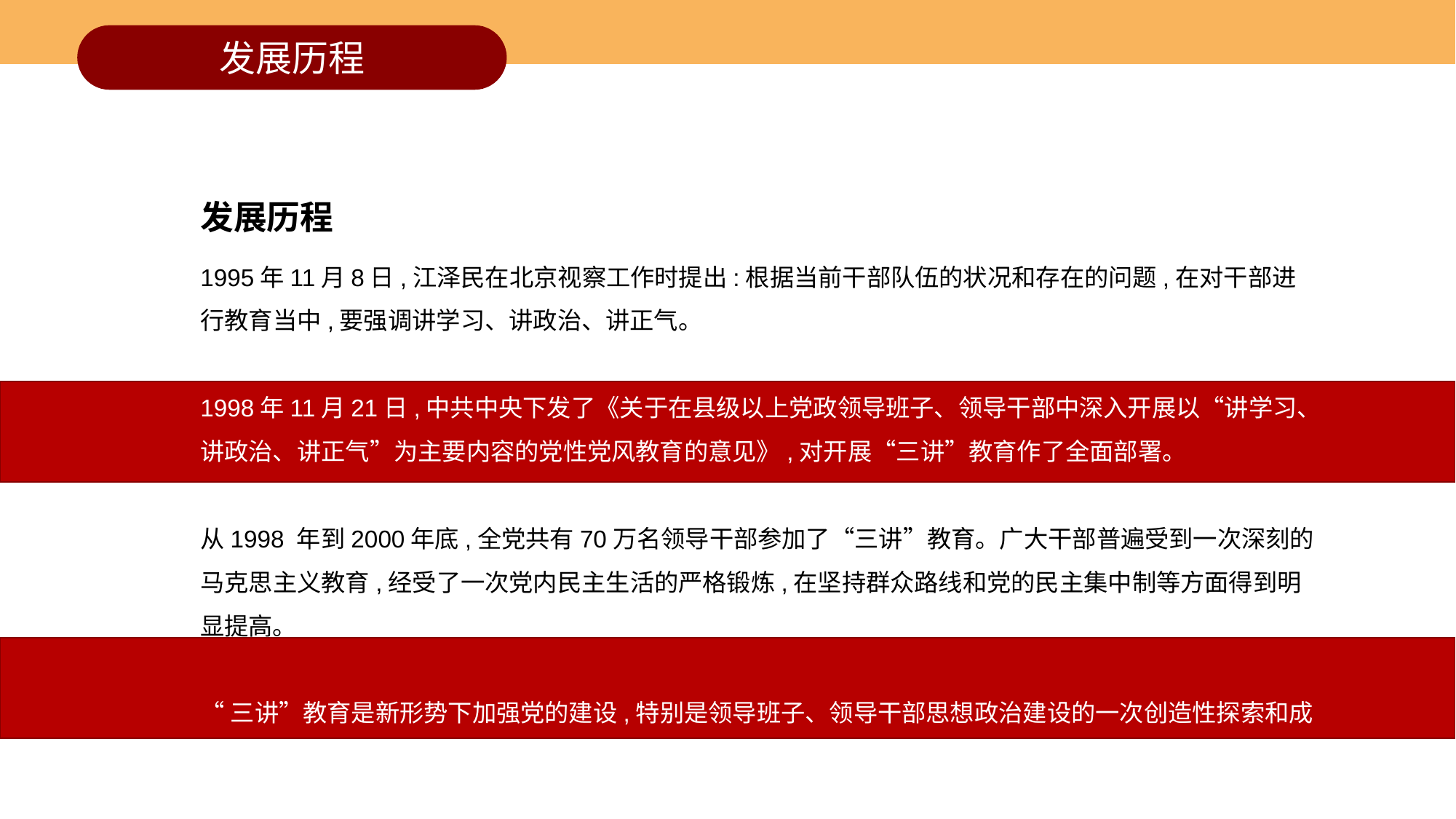

发展历程
发展历程
1995年11月8日,江泽民在北京视察工作时提出:根据当前干部队伍的状况和存在的问题,在对干部进行教育当中,要强调讲学习、讲政治、讲正气。

1998年11月21日,中共中央下发了《关于在县级以上党政领导班子、领导干部中深入开展以“讲学习、讲政治、讲正气”为主要内容的党性党风教育的意见》,对开展“三讲”教育作了全面部署。

从1998 年到2000年底,全党共有70万名领导干部参加了“三讲”教育。广大干部普遍受到一次深刻的马克思主义教育,经受了一次党内民主生活的严格锻炼,在坚持群众路线和党的民主集中制等方面得到明显提高。

“三讲”教育是新形势下加强党的建设,特别是领导班子、领导干部思想政治建设的一次创造性探索和成功实践,是延安整风精神和党的“三大作风”在历史新时期的继承和发扬。